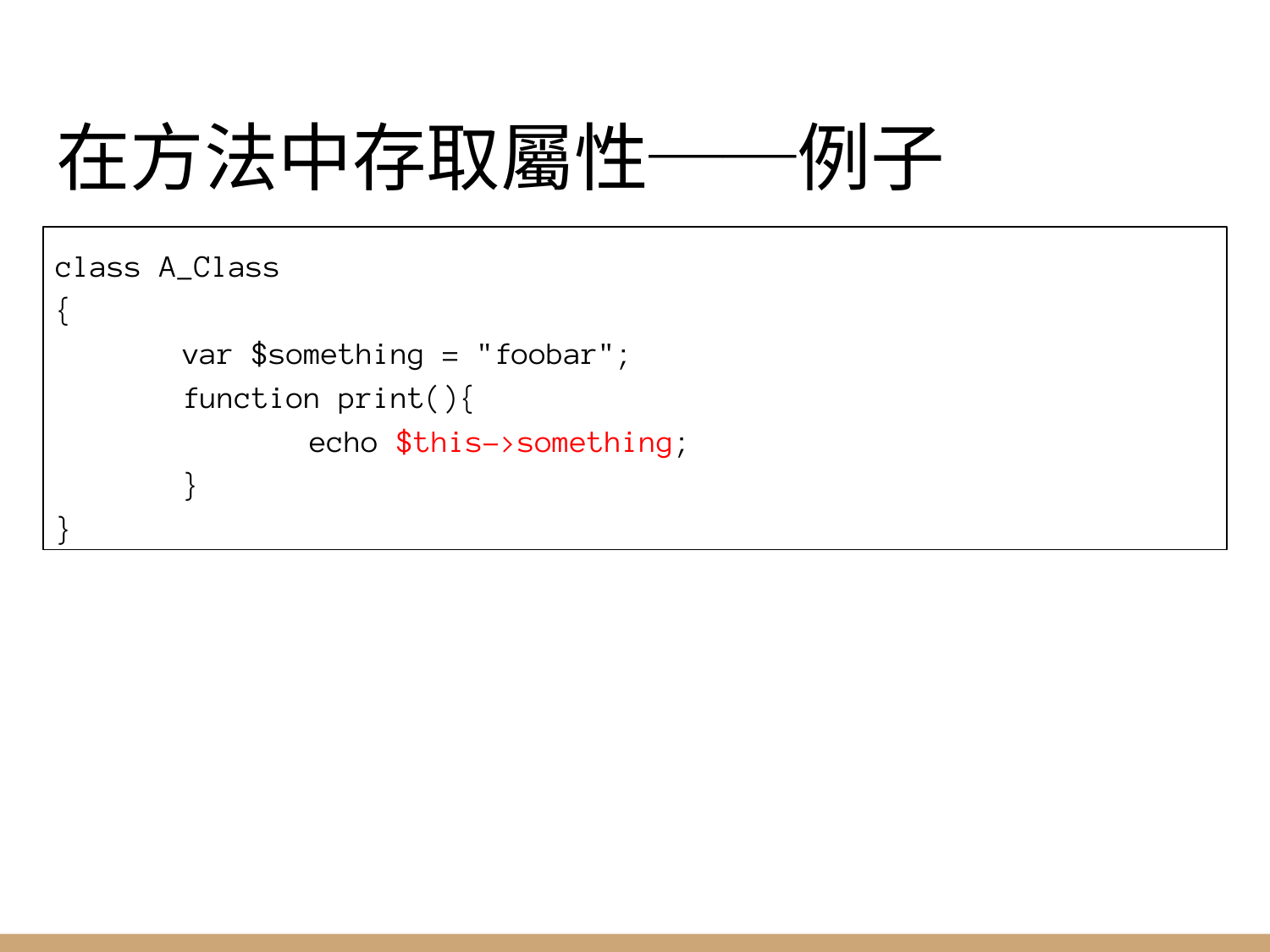

# 在方法中存取屬性──例子
class A_Class
{
	var $something = "foobar";
	function print(){
		echo $this->something;
	}
}